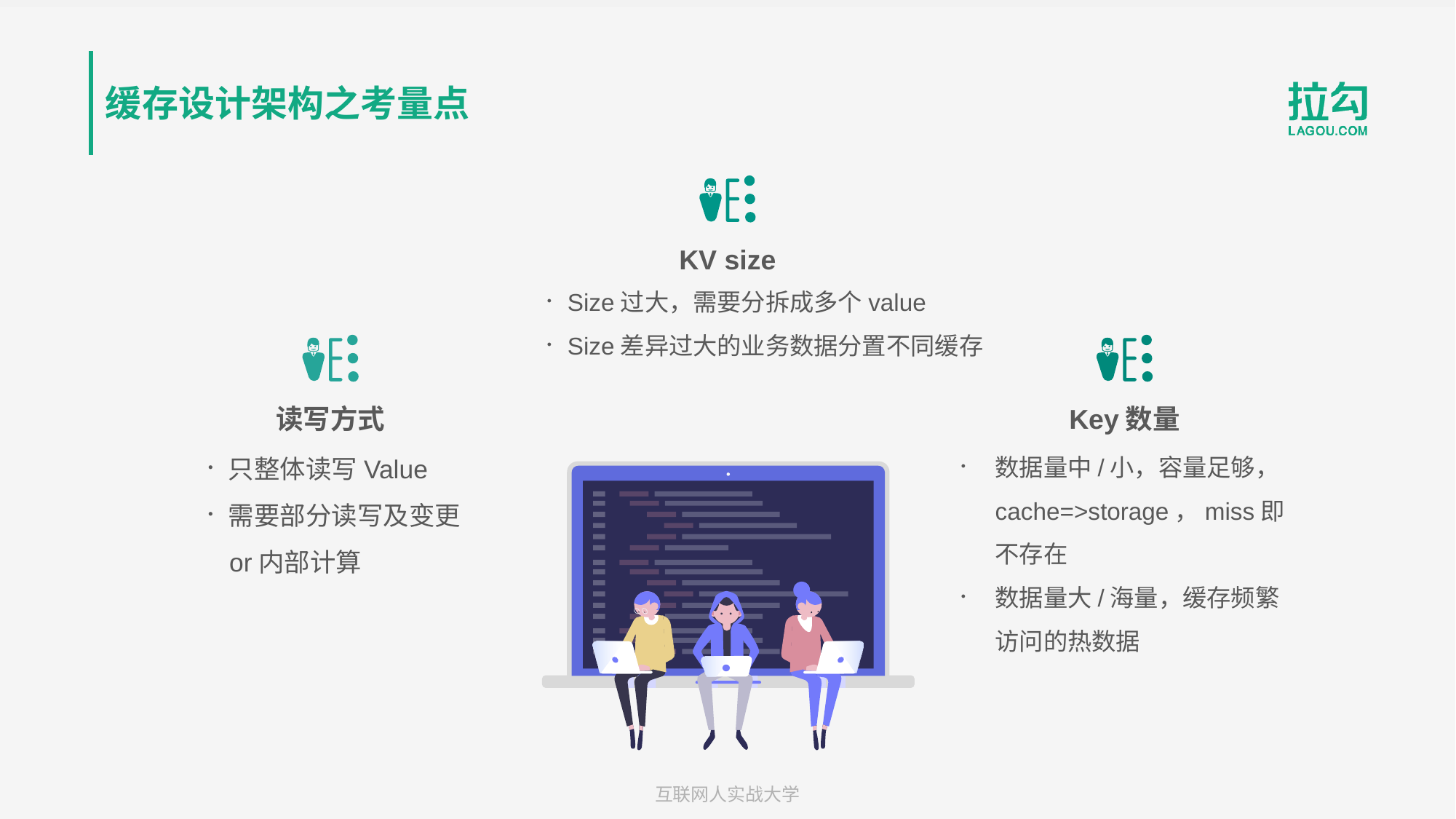

缓存设计架构之考量点

KV size
Size过大，需要分拆成多个value
Size差异过大的业务数据分置不同缓存

读写方式
只整体读写Value
需要部分读写及变更
   or内部计算

Key数量
数据量中/小，容量足够，cache=>storage，miss即不存在
数据量大/海量，缓存频繁访问的热数据